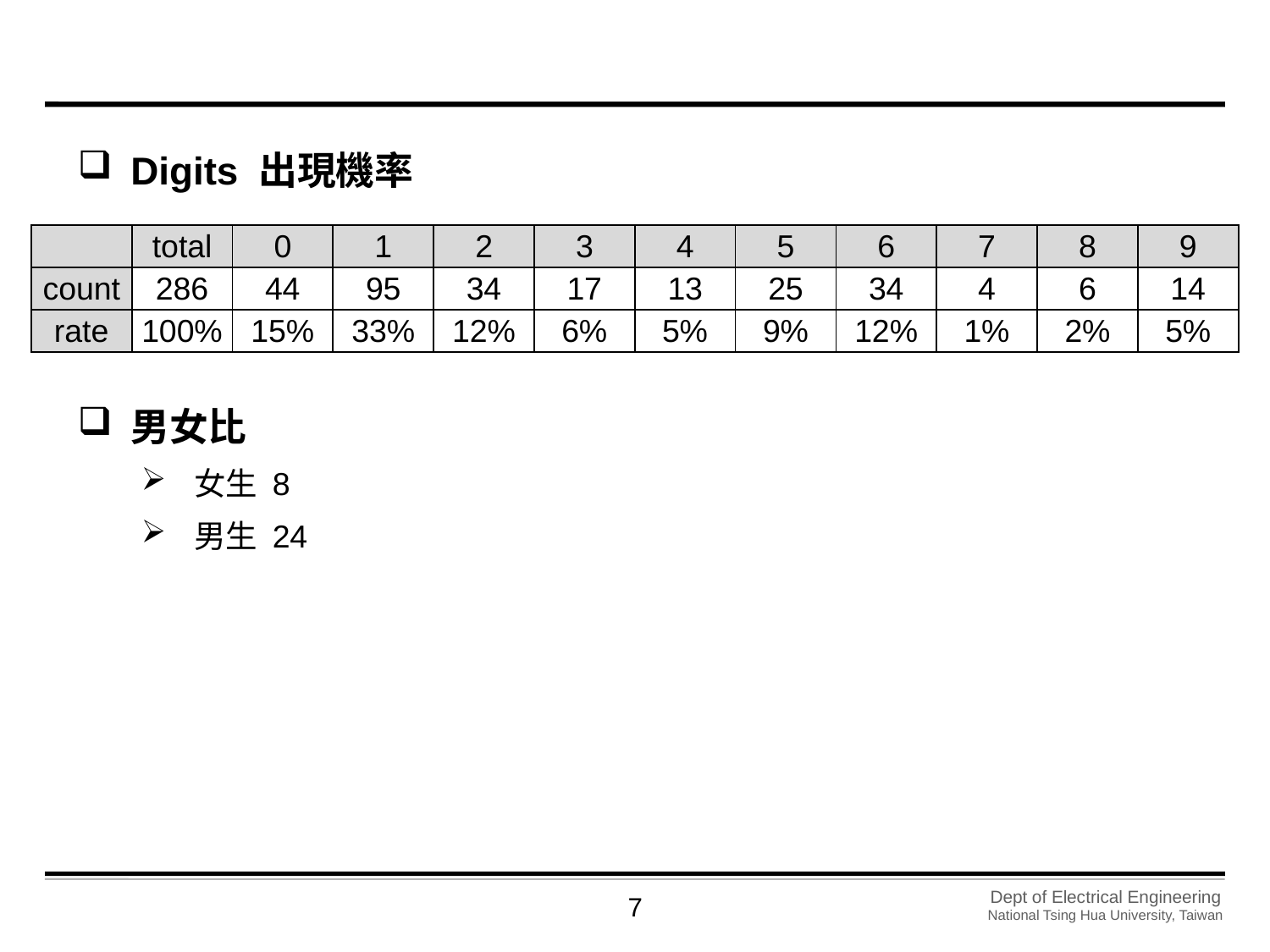

#
Digits 出現機率

男女比
女生 8
男生 24

|  | total | 0 | 1 | 2 | 3 | 4 | 5 | 6 | 7 | 8 | 9 |
| --- | --- | --- | --- | --- | --- | --- | --- | --- | --- | --- | --- |
| count | 286 | 44 | 95 | 34 | 17 | 13 | 25 | 34 | 4 | 6 | 14 |
| rate | 100% | 15% | 33% | 12% | 6% | 5% | 9% | 12% | 1% | 2% | 5% |
7